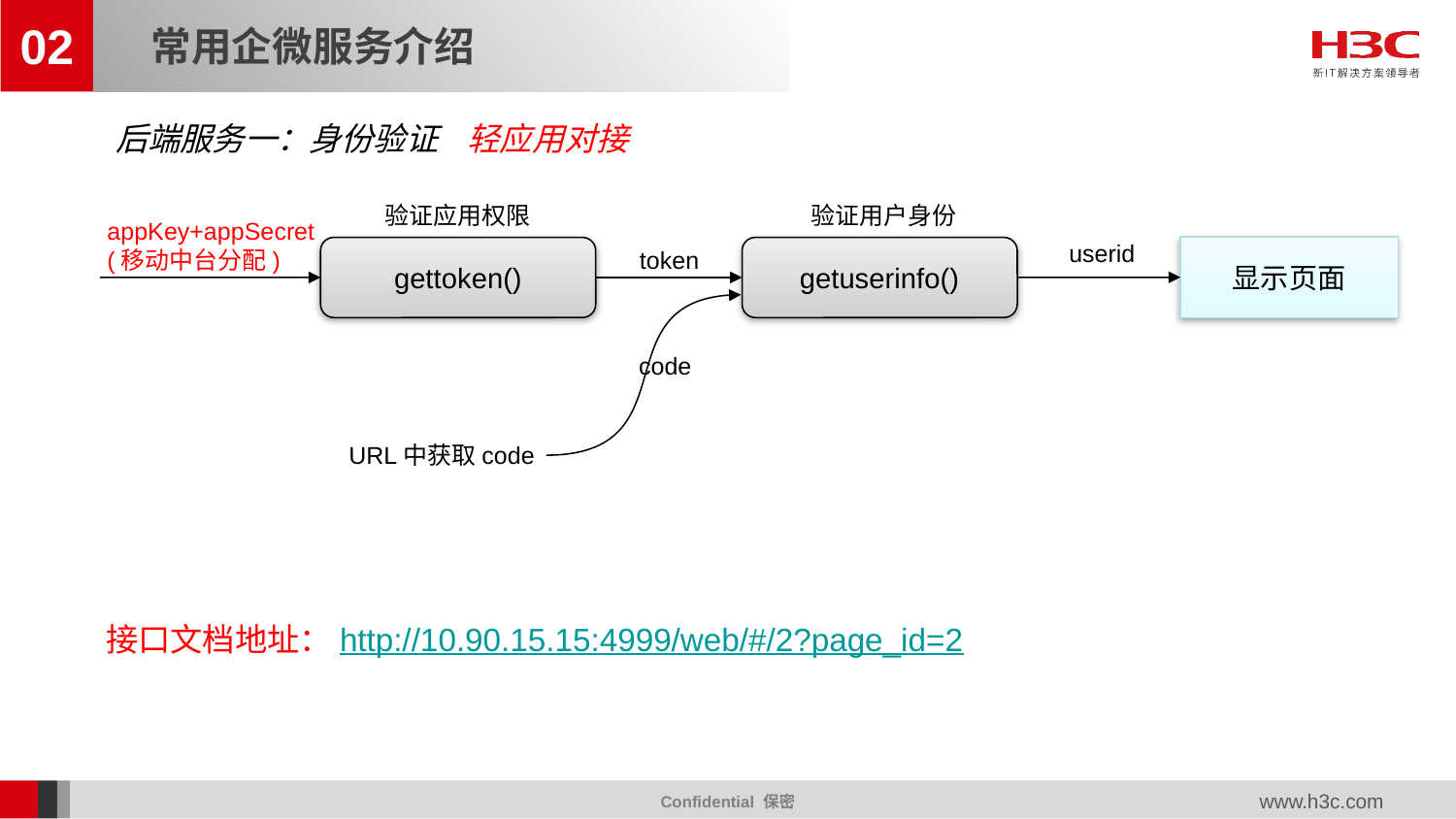

02
常用企微服务介绍
后端服务一：身份验证    轻应用对接
验证用户身份
验证应用权限
appKey+appSecret
(移动中台分配)
userid
显示页面
gettoken()
token
getuserinfo()
code
URL中获取code
接口文档地址：http://10.90.15.15:4999/web/#/2?page_id=2